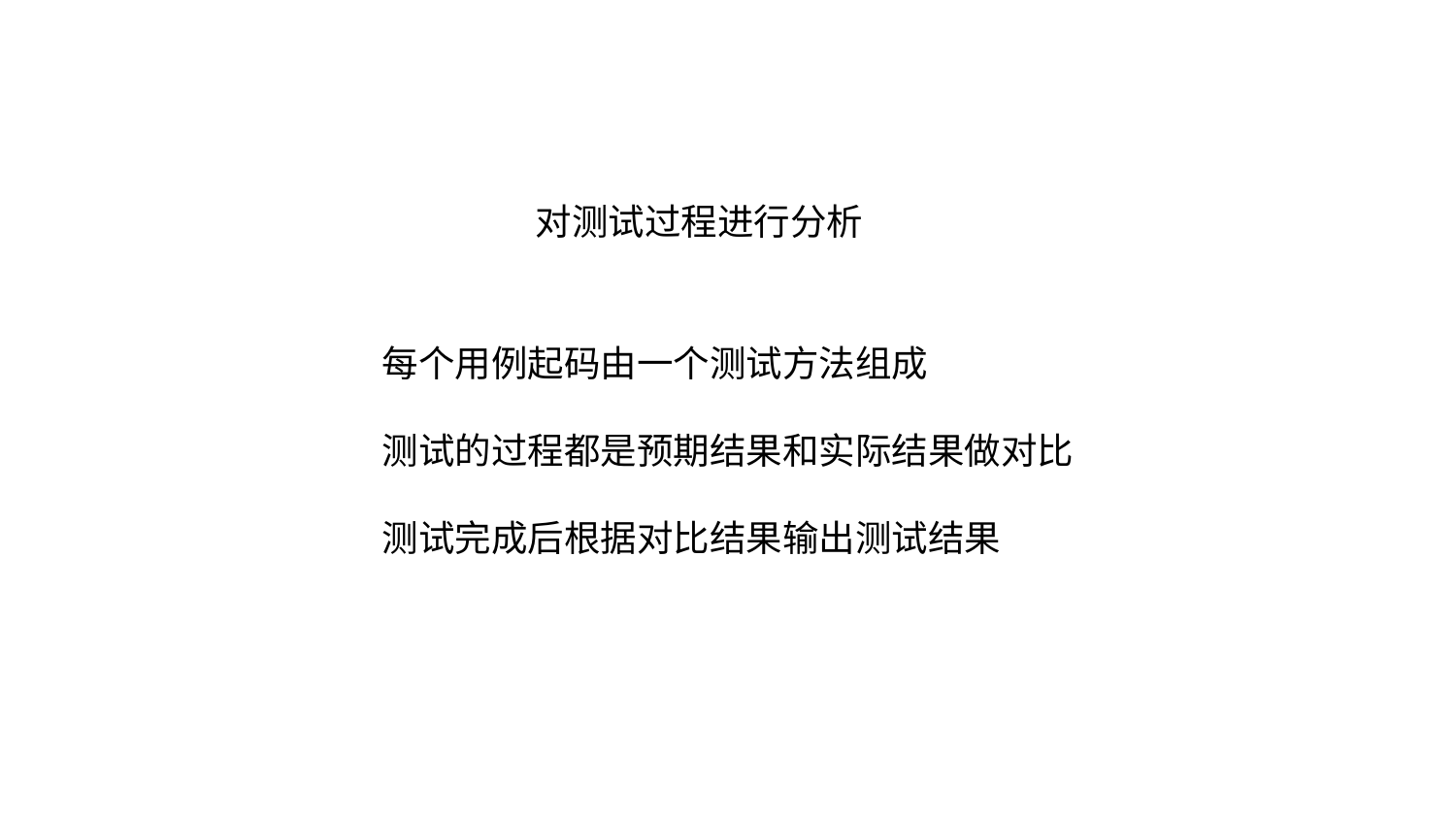

对测试过程进行分析
每个用例起码由一个测试方法组成

测试的过程都是预期结果和实际结果做对比

测试完成后根据对比结果输出测试结果